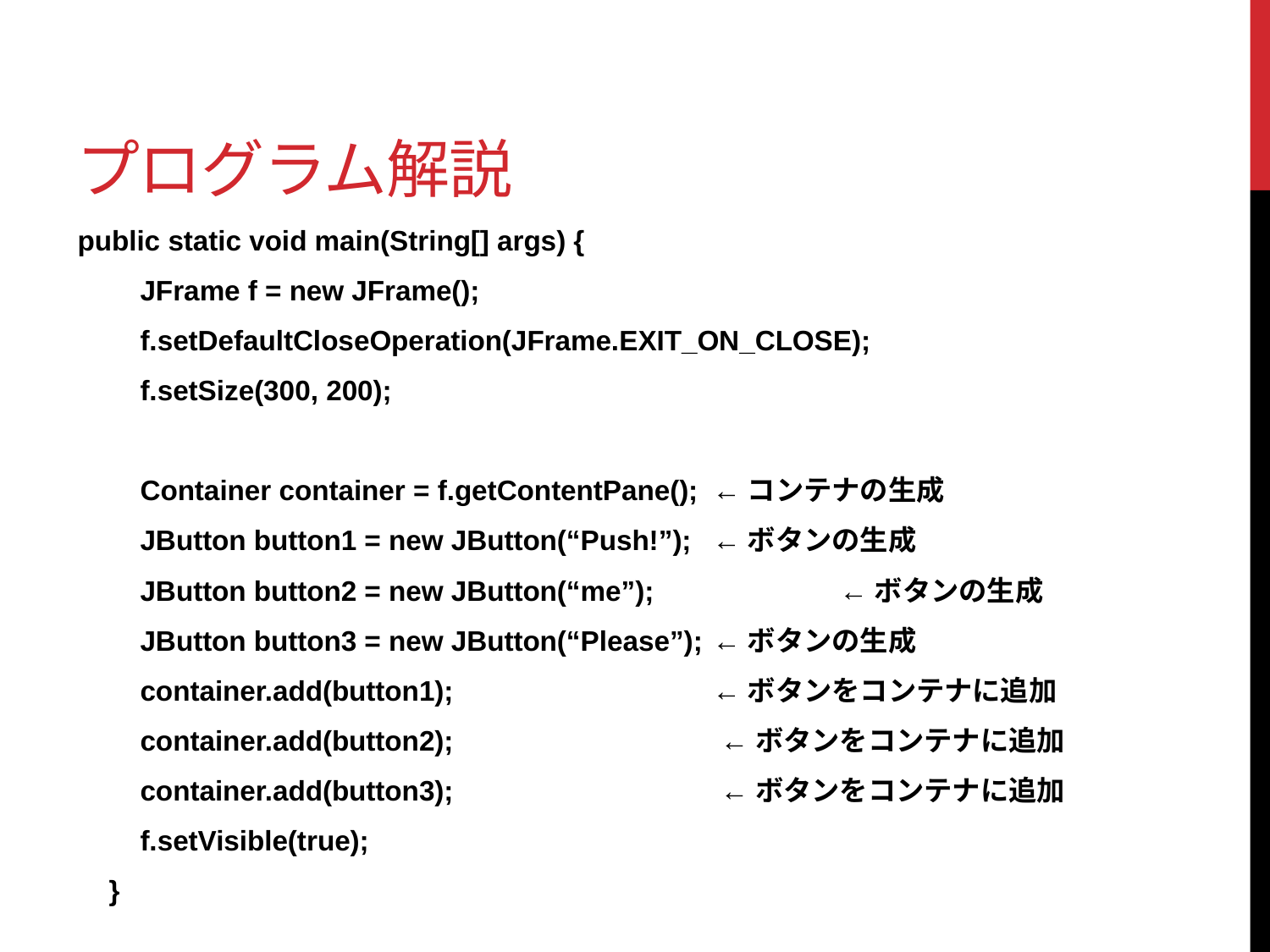

# プログラム解説
public static void main(String[] args) {
        JFrame f = new JFrame();
        f.setDefaultCloseOperation(JFrame.EXIT_ON_CLOSE);
        f.setSize(300, 200);

        Container container = f.getContentPane();	←コンテナの生成
        JButton button1 = new JButton(“Push!”);	←ボタンの生成
        JButton button2 = new JButton(“me”);		←ボタンの生成
        JButton button3 = new JButton(“Please”);	←ボタンの生成
        container.add(button1);			←ボタンをコンテナに追加
        container.add(button2);			 ←ボタンをコンテナに追加
        container.add(button3);			 ←ボタンをコンテナに追加
        f.setVisible(true);
    }